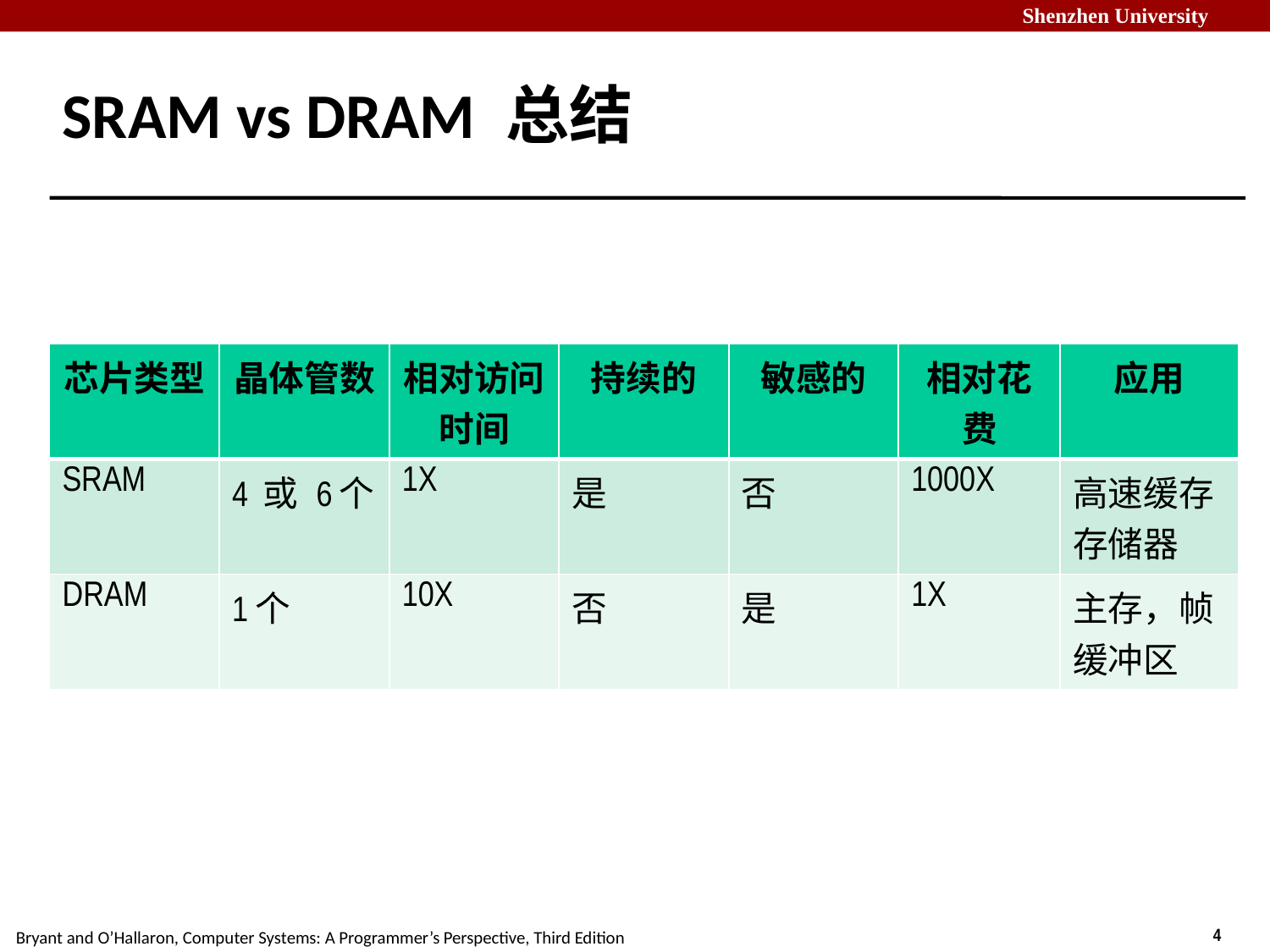

# SRAM vs DRAM 总结

| 芯片类型 | 晶体管数 | 相对访问时间 | 持续的 | 敏感的 | 相对花费 | 应用 |
| --- | --- | --- | --- | --- | --- | --- |
| SRAM | 4 或 6个 | 1X | 是 | 否 | 1000X | 高速缓存存储器 |
| DRAM | 1个 | 10X | 否 | 是 | 1X | 主存，帧缓冲区 |